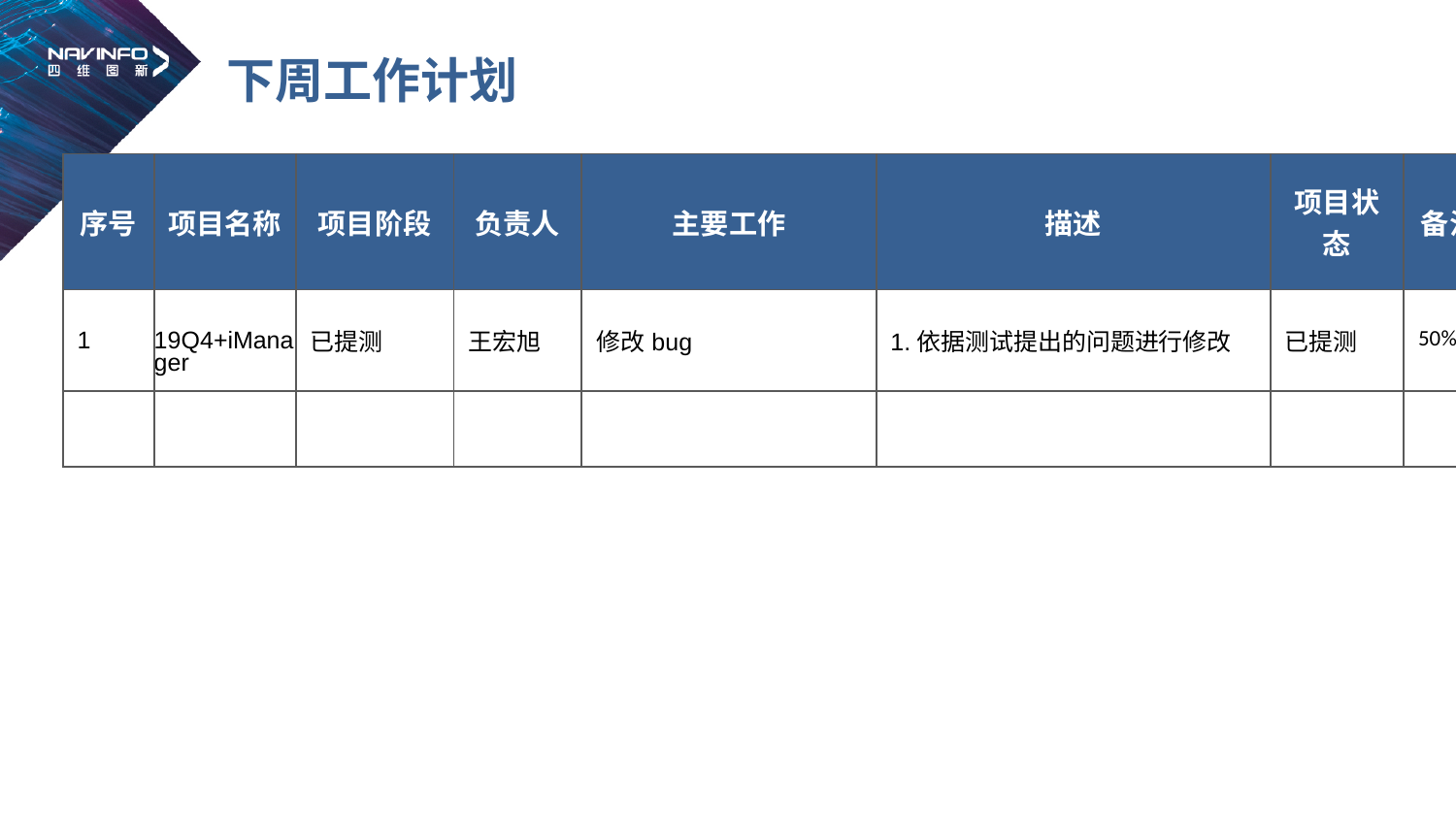

# 下周工作计划
| 序号 | 项目名称 | 项目阶段 | 负责人 | 主要工作 | 描述 | 项目状态 | 备注 |
| --- | --- | --- | --- | --- | --- | --- | --- |
| 1 | 19Q4+iManager | 已提测 | 王宏旭 | 修改bug | 1.依据测试提出的问题进行修改 | 已提测 | 50% |
|  |  |  |  |  |  |  |  |